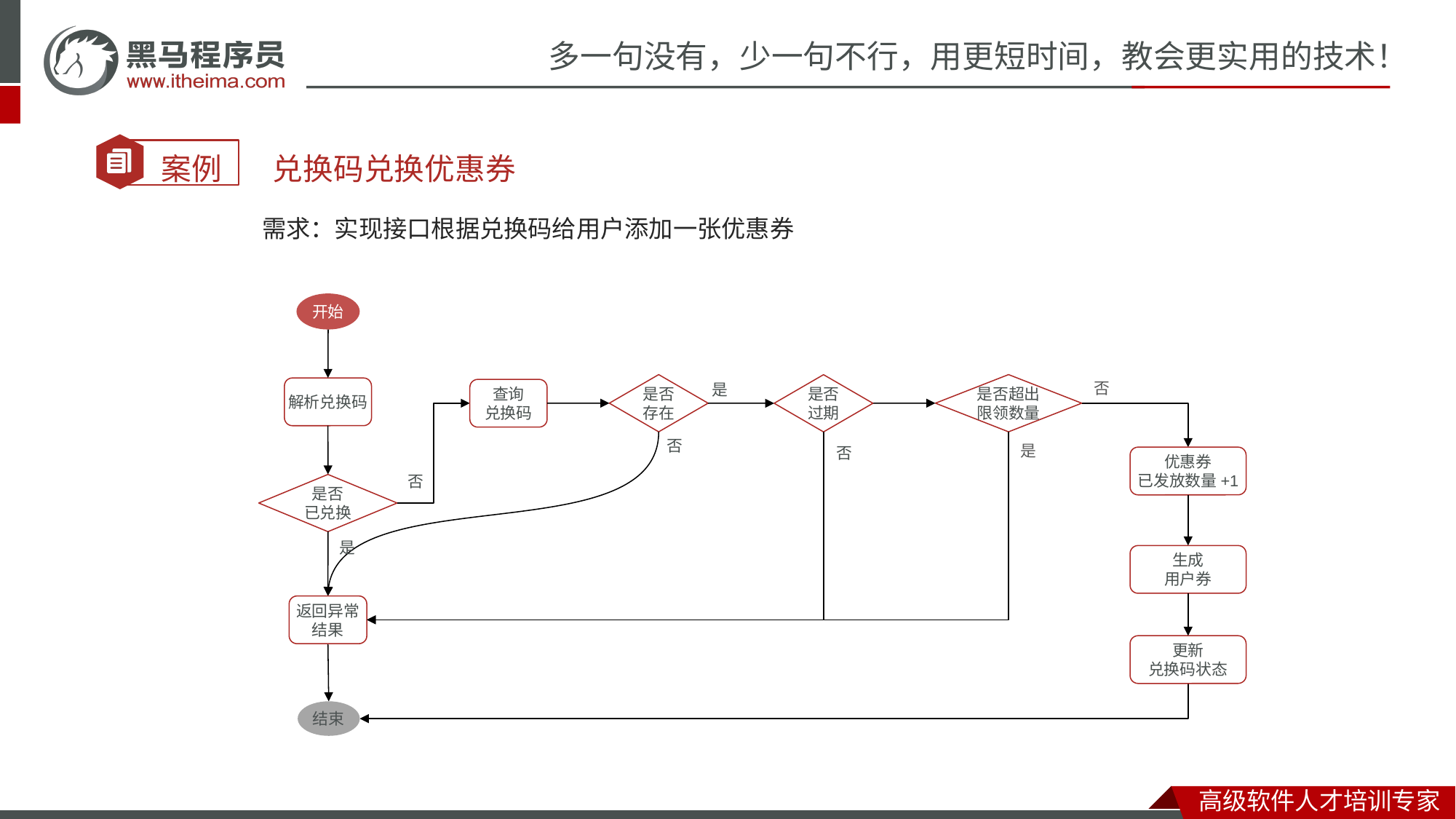

兑换码兑换优惠券
需求：实现接口根据兑换码给用户添加一张优惠券
开始
| 参数 | 说明 |
| --- | --- |
| 请求方式 |  |
| 请求路径 |  |
| 请求参数 |  |
| 返回值 |  |
| 描述 |  |
POST
否
是
是否
存在
是否超出
限领数量
是否
过期
解析兑换码
查询
兑换码
/user-coupons/{code}/exchange
否
是
否
优惠券
已发放数量+1
路径占位符，兑换码
否
是否
已兑换
无
是
生成
用户券
注意校验兑换码和优惠券信息：
兑换码格式
是否已经兑换
兑换码是否存在
兑换码是否过期
每人限领数量
返回异常结果
更新
兑换码状态
结束